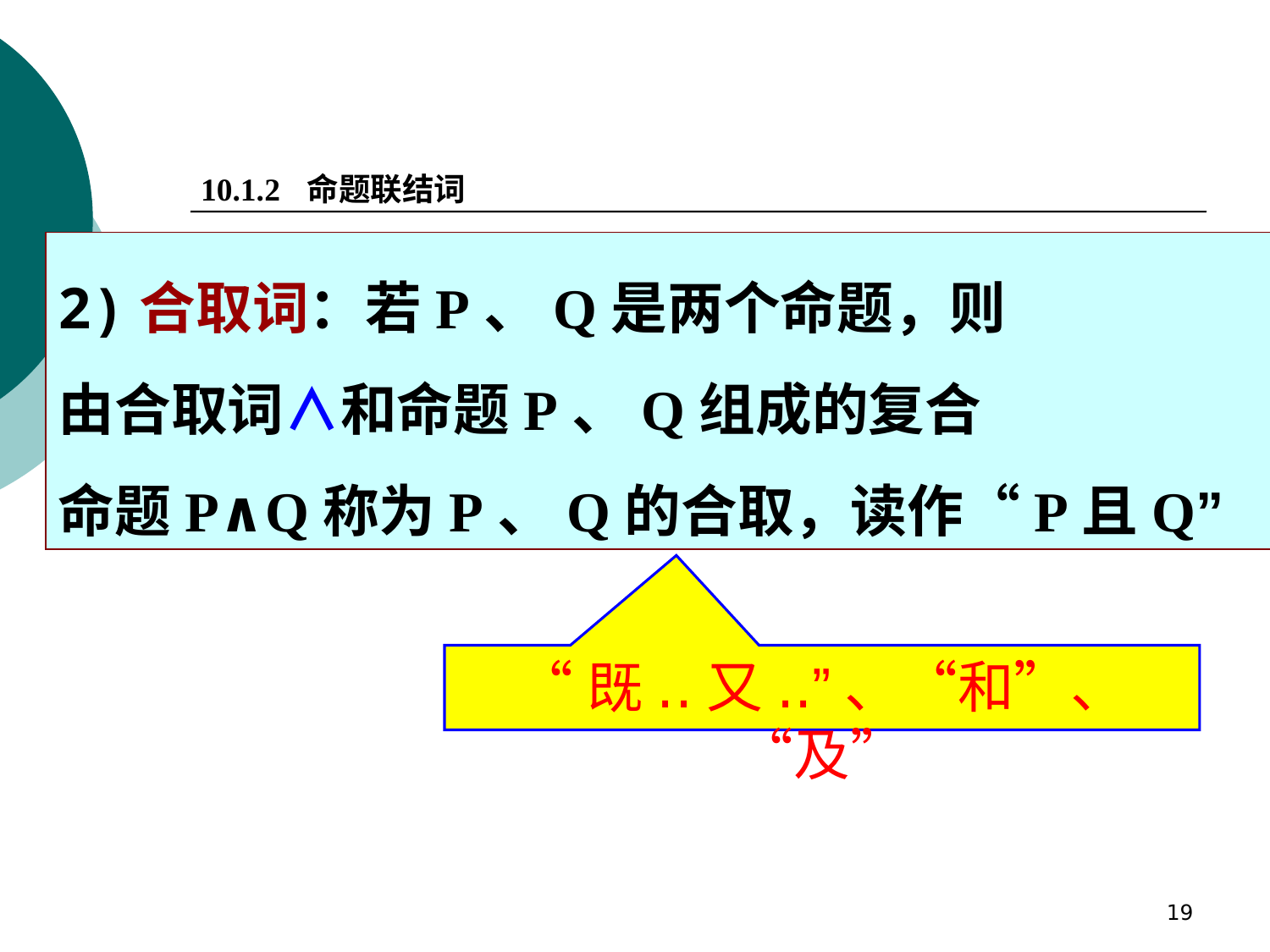

10.1.2 命题联结词
2)合取词：若P、Q是两个命题，则
由合取词∧和命题P、Q组成的复合
命题P∧Q称为P、Q的合取，读作“P且Q”
“既..又..”、“和”、“及”
19